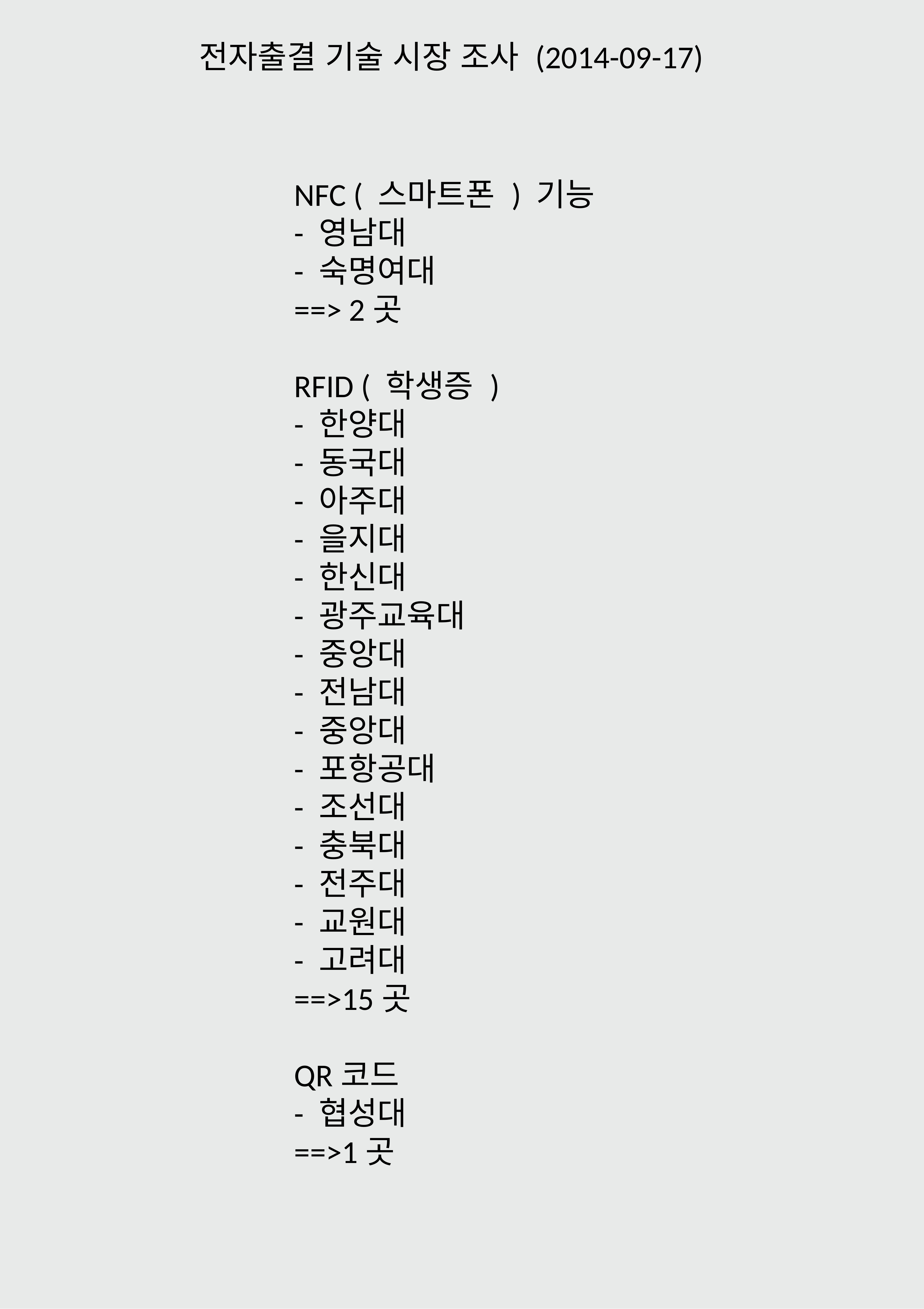

전자출결 기술 시장 조사 (2014-09-17)
NFC ( 스마트폰 ) 기능
- 영남대
- 숙명여대
==> 2곳

RFID ( 학생증 )
- 한양대
- 동국대
- 아주대
- 을지대
- 한신대
- 광주교육대
- 중앙대
- 전남대
- 중앙대
- 포항공대
- 조선대
- 충북대
- 전주대
- 교원대
- 고려대
==>15곳

QR코드
- 협성대
==>1곳